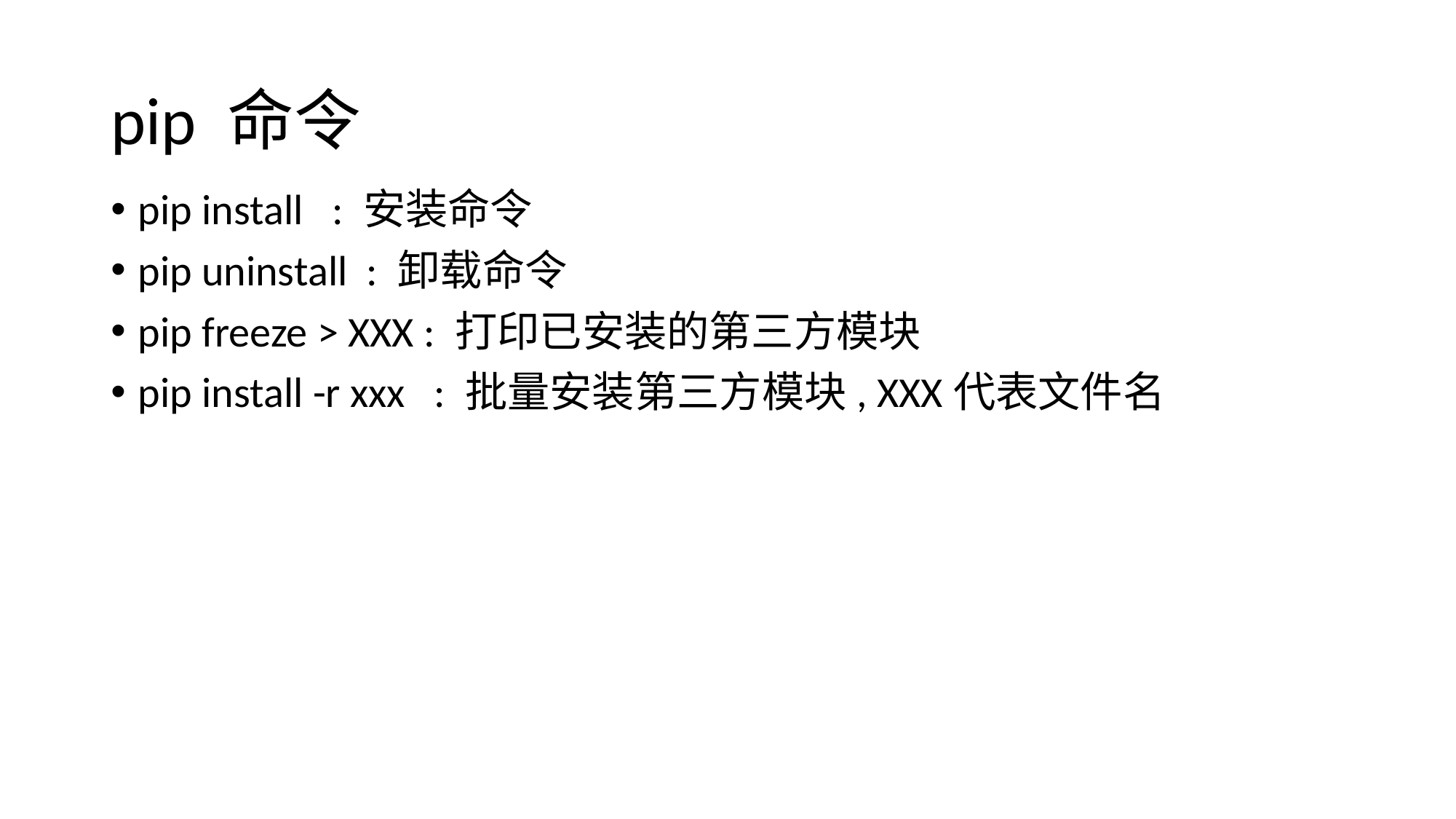

# pip 命令
pip install   : 安装命令
pip uninstall  : 卸载命令
pip freeze > XXX : 打印已安装的第三方模块
pip install -r xxx   : 批量安装第三方模块, XXX代表文件名